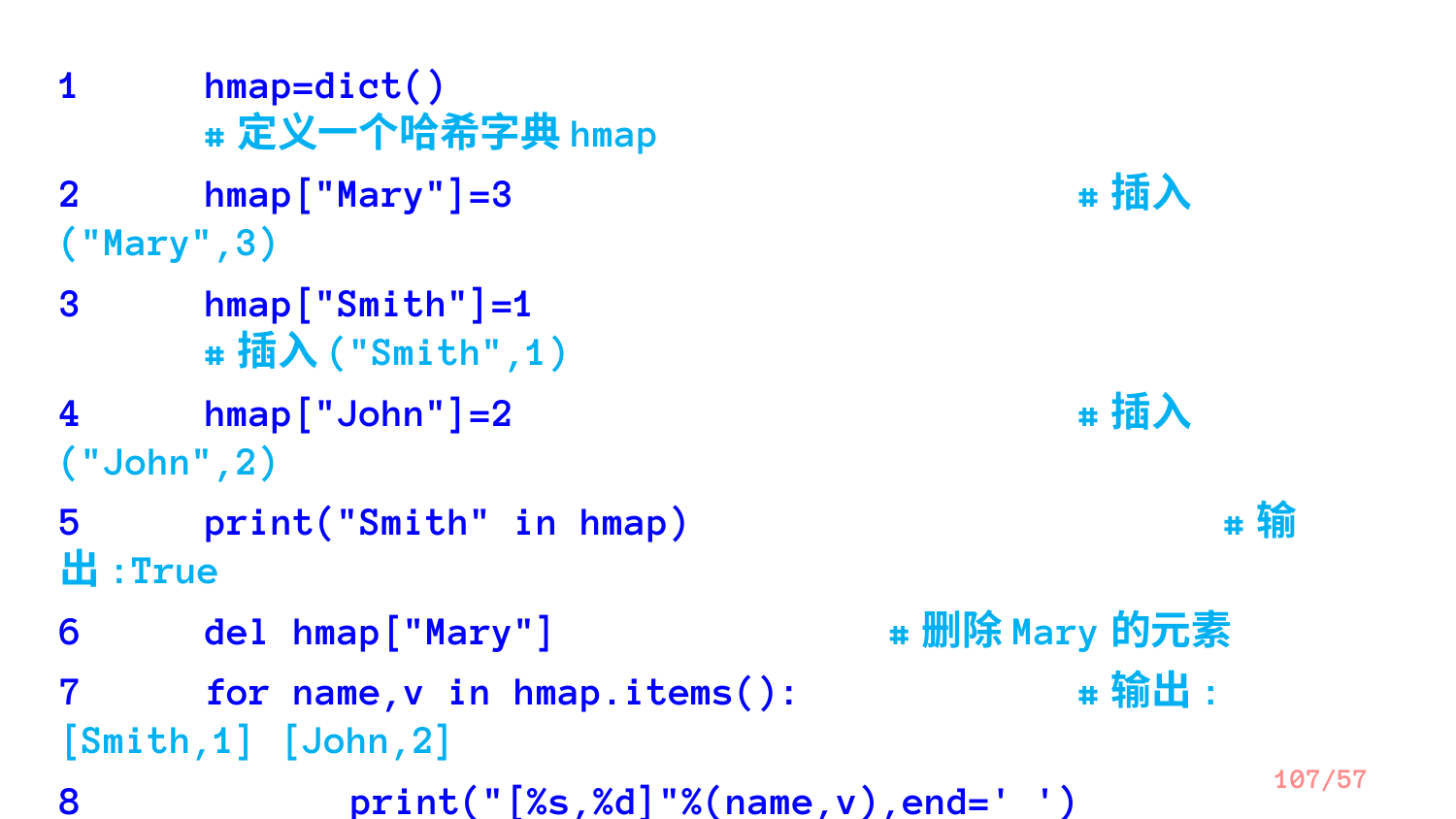

1	hmap=dict()								#定义一个哈希字典hmap
2	hmap["Mary"]=3              		#插入("Mary",3)
3	hmap["Smith"]=1							#插入("Smith",1)
4	hmap["John"]=2	            		#插入("John",2)
5	print("Smith" in hmap)				#输出:True
6	del hmap["Mary"]               #删除Mary的元素
7	for name,v in hmap.items():		#输出:[Smith,1] [John,2]
8		print("[%s,%d]"%(name,v),end=' ')
9	print()
107/57